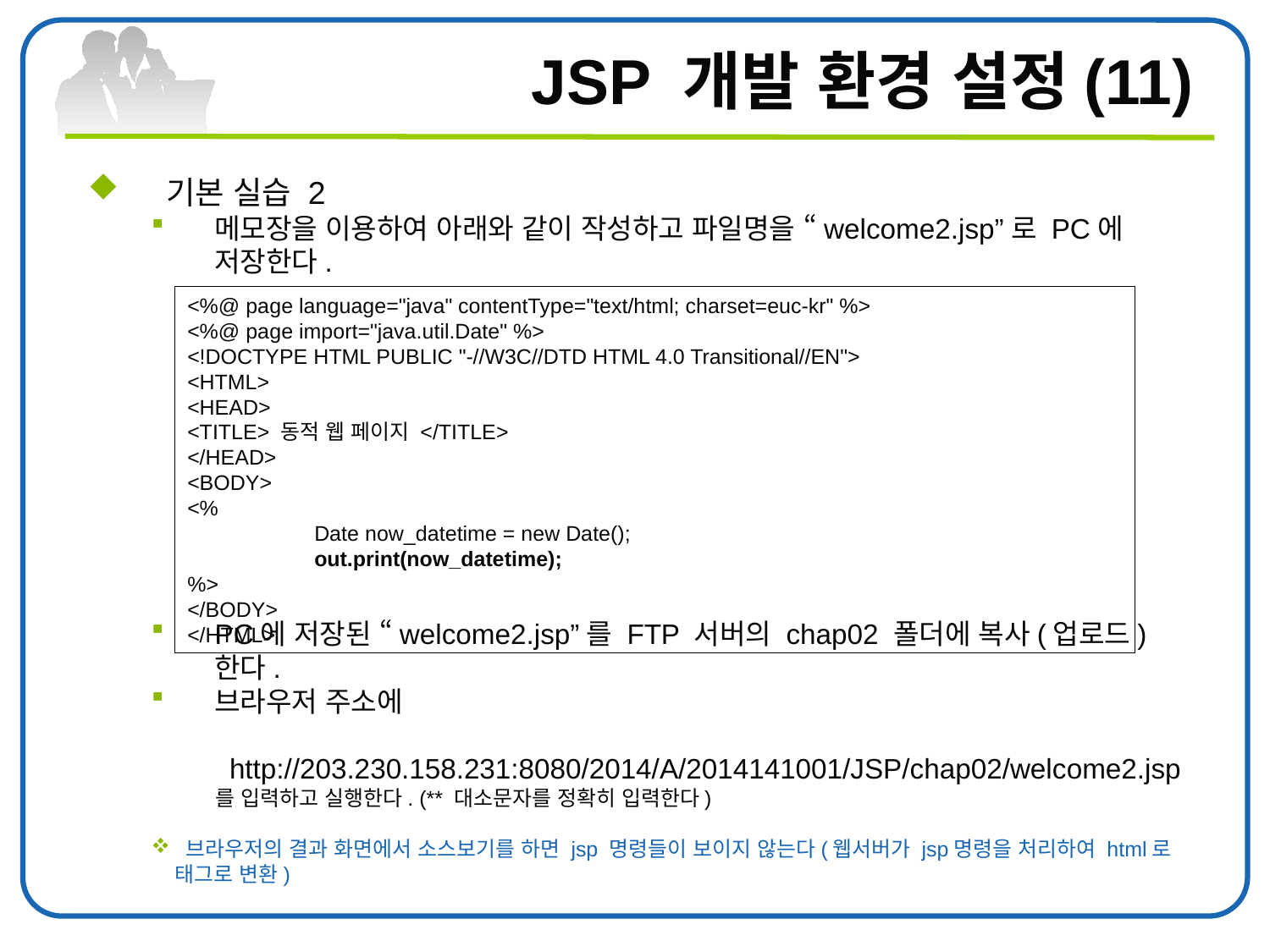

# JSP 개발 환경 설정(11)
 기본 실습 2
메모장을 이용하여 아래와 같이 작성하고 파일명을 “welcome2.jsp”로 PC에 저장한다.

PC에 저장된 “welcome2.jsp”를 FTP 서버의 chap02 폴더에 복사(업로드)한다.
브라우저 주소에

          http://203.230.158.231:8080/2014/A/2014141001/JSP/chap02/welcome2.jsp
          를 입력하고 실행한다. (** 대소문자를 정확히 입력한다)

 브라우저의 결과 화면에서 소스보기를 하면 jsp 명령들이 보이지 않는다(웹서버가 jsp명령을 처리하여 html로 태그로 변환)

<%@ page language="java" contentType="text/html; charset=euc-kr" %>
<%@ page import="java.util.Date" %>
<!DOCTYPE HTML PUBLIC "-//W3C//DTD HTML 4.0 Transitional//EN">
<HTML>
<HEAD>
<TITLE> 동적 웹 페이지 </TITLE>
</HEAD>
<BODY>
<%
	Date now_datetime = new Date();
	out.print(now_datetime);
%>
</BODY>
</HTML>